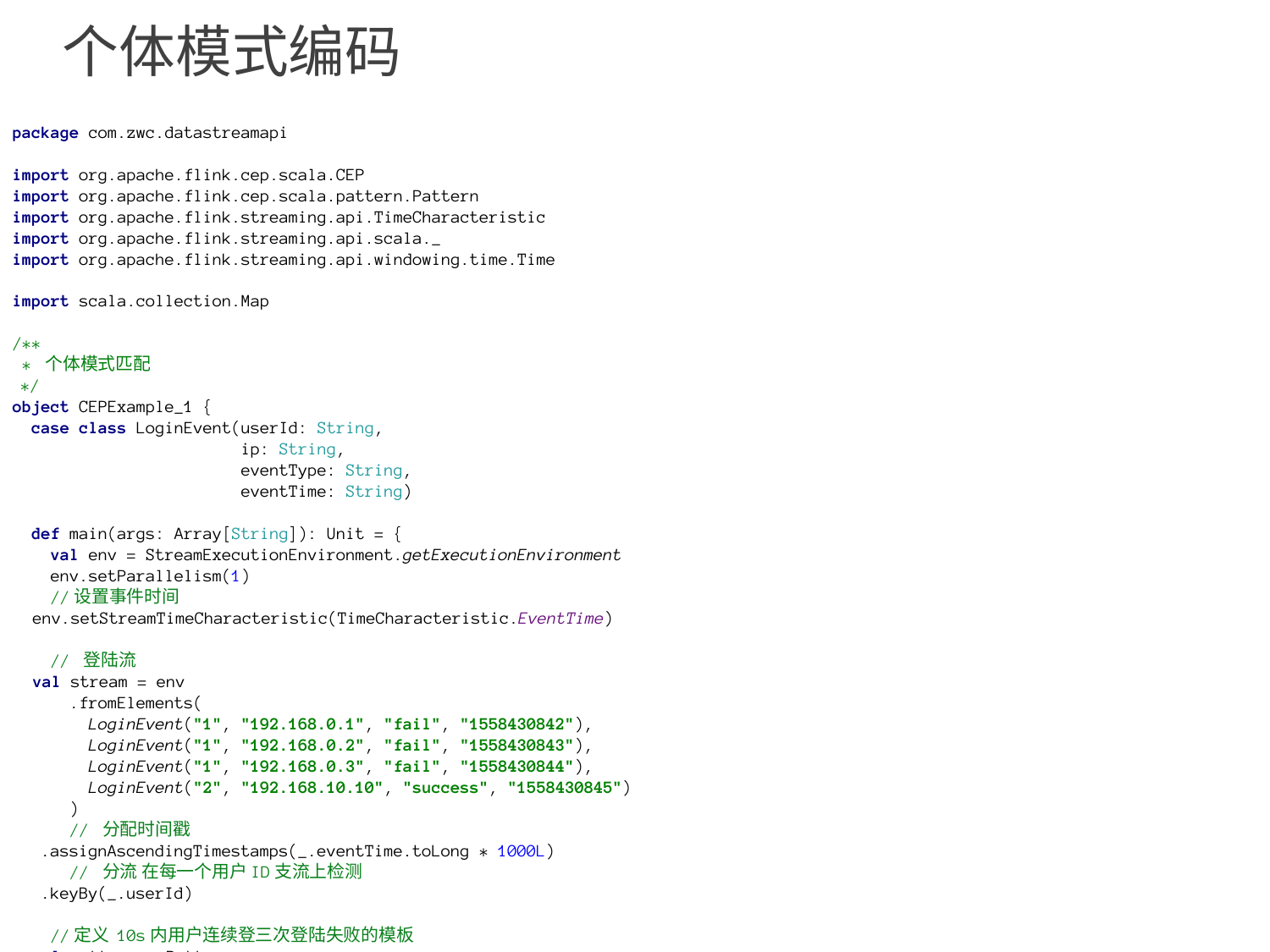

# 个体模式编码
package com.zwc.datastreamapi
import org.apache.flink.cep.scala.CEP
import org.apache.flink.cep.scala.pattern.Pattern
import org.apache.flink.streaming.api.TimeCharacteristic
import org.apache.flink.streaming.api.scala._
import org.apache.flink.streaming.api.windowing.time.Time
import scala.collection.Map
/**
 * 个体模式匹配
 */
object CEPExample_1 {
  case class LoginEvent(userId: String,
                        ip: String,
                        eventType: String,
                        eventTime: String)
  def main(args: Array[String]): Unit = {
    val env = StreamExecutionEnvironment.getExecutionEnvironment
    env.setParallelism(1)
    //设置事件时间
    env.setStreamTimeCharacteristic(TimeCharacteristic.EventTime)
    // 登陆流
    val stream = env
      .fromElements(
        LoginEvent("1", "192.168.0.1", "fail", "1558430842"),
        LoginEvent("1", "192.168.0.2", "fail", "1558430843"),
        LoginEvent("1", "192.168.0.3", "fail", "1558430844"),
        LoginEvent("2", "192.168.10.10", "success", "1558430845")
      )
      // 分配时间戳
      .assignAscendingTimestamps(_.eventTime.toLong * 1000L)
      // 分流 在每一个用户ID支流上检测
      .keyBy(_.userId)
    //定义 10s内用户连续登三次登陆失败的模板
    val pattern = Pattern
      .begin[LoginEvent]("begin")
      .times(3)
      .where(_.eventType.equals("fail"))
    //在流中匹配模板
    val loginStream = CEP.pattern(stream, pattern)
    //将匹配到得数据组打印出来 使用select 方法 参数是一个模板
    loginStream
      .select((parttern: Map[String, Iterable[LoginEvent]]) => {
        val first = parttern.getOrElse("begin", null).iterator.next()
        //返回值
        first.userId
      })
      .print()
    env.execute()
  }
}